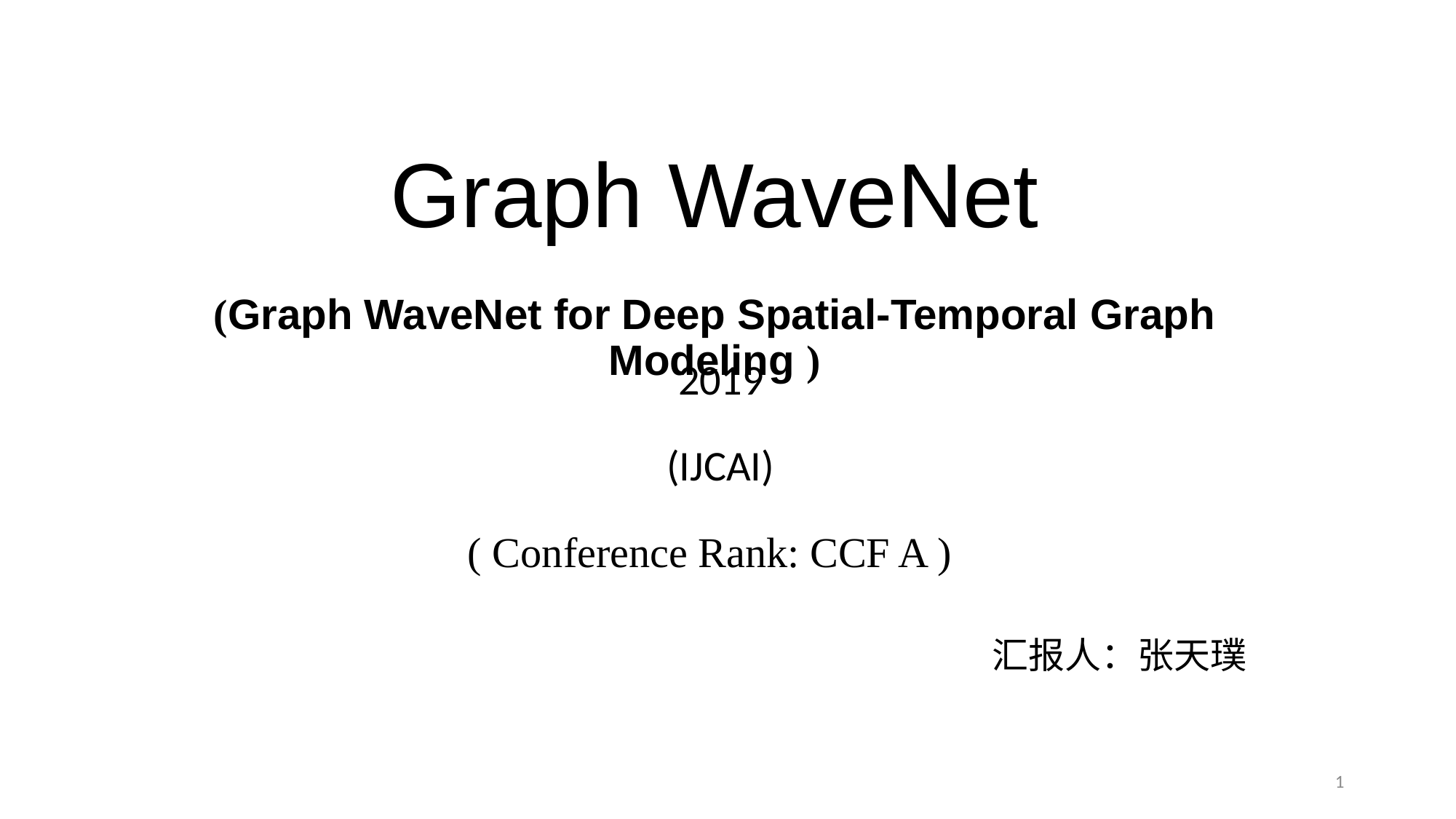

# Graph WaveNet (Graph WaveNet for Deep Spatial-Temporal Graph Modeling )
2019
(IJCAI)

( Conference Rank: CCF A )
汇报人：张天璞
1